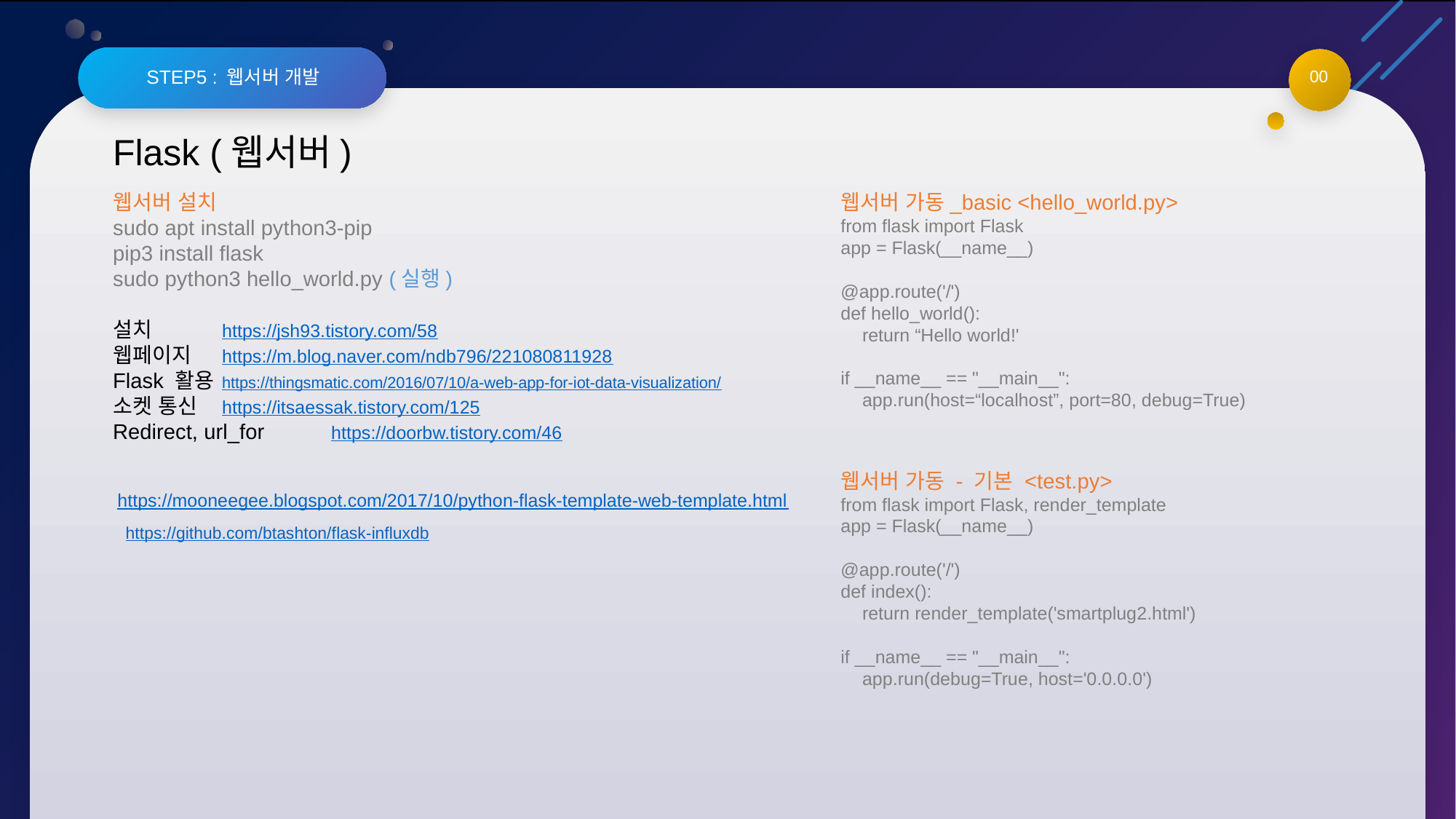

STEP5 : 웹서버 개발
00
Flask (웹서버)
웹서버 설치
sudo apt install python3-pip
pip3 install flask
sudo python3 hello_world.py (실행)

설치	https://jsh93.tistory.com/58
웹페이지	https://m.blog.naver.com/ndb796/221080811928
Flask 활용	https://thingsmatic.com/2016/07/10/a-web-app-for-iot-data-visualization/
소켓 통신	https://itsaessak.tistory.com/125
Redirect, url_for	https://doorbw.tistory.com/46

웹서버 가동_basic <hello_world.py>
from flask import Flask
app = Flask(__name__)

@app.route('/')
def hello_world():
	return “Hello world!'

if __name__ == "__main__":
	app.run(host=“localhost”, port=80, debug=True)
웹서버 가동 - 기본 <test.py>
from flask import Flask, render_template
app = Flask(__name__)

@app.route('/')
def index():
	return render_template('smartplug2.html')

if __name__ == "__main__":
	app.run(debug=True, host='0.0.0.0')
https://mooneegee.blogspot.com/2017/10/python-flask-template-web-template.html
https://github.com/btashton/flask-influxdb